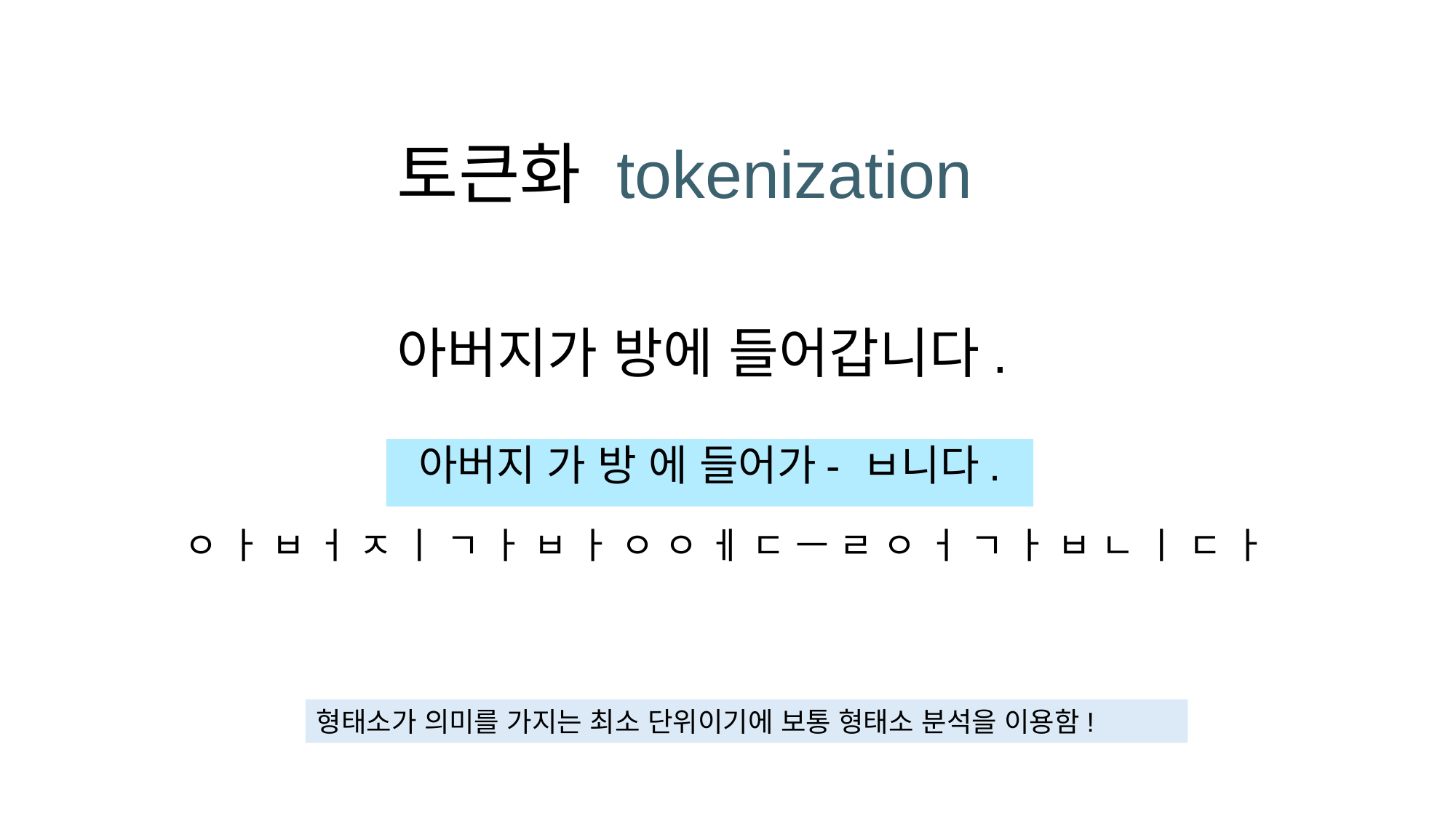

# 토큰화 tokenization
아버지가 방에 들어갑니다.
아버지 가 방 에 들어가- ㅂ니다.
ㅇ ㅏ ㅂ ㅓ ㅈ ㅣ ㄱ ㅏ ㅂ ㅏ ㅇ ㅇ ㅔ ㄷ ㅡ ㄹ ㅇ ㅓ ㄱ ㅏ ㅂ ㄴ ㅣ ㄷ ㅏ
형태소가 의미를 가지는 최소 단위이기에 보통 형태소 분석을 이용함!